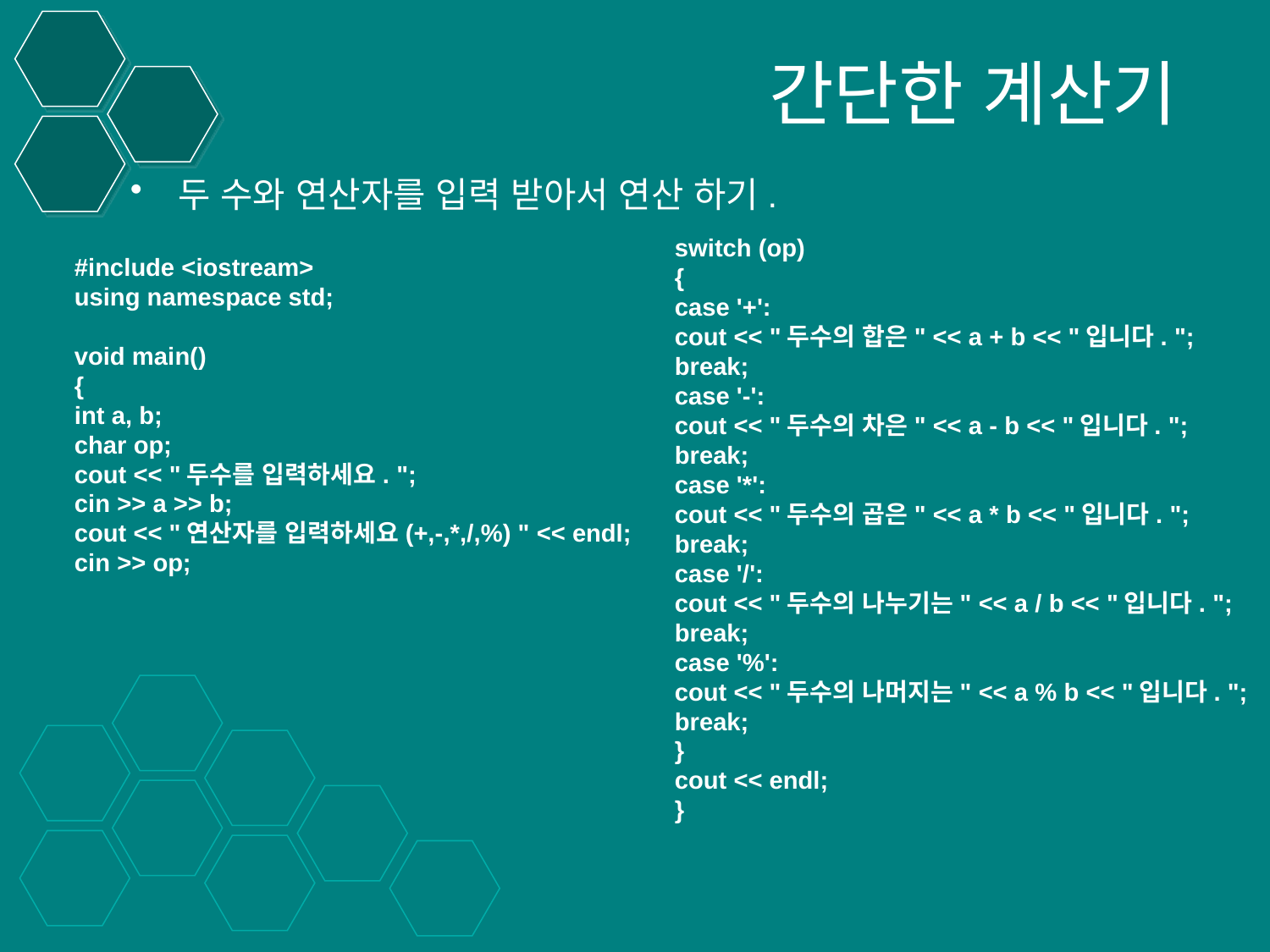

# 간단한 계산기
두 수와 연산자를 입력 받아서 연산 하기.

switch (op)
{
case '+':
cout << "두수의 합은" << a + b << "입니다. ";
break;
case '-':
cout << "두수의 차은" << a - b << "입니다. ";
break;
case '*':
cout << "두수의 곱은" << a * b << "입니다. ";
break;
case '/':
cout << "두수의 나누기는" << a / b << "입니다. ";
break;
case '%':
cout << "두수의 나머지는" << a % b << "입니다. ";
break;
}
cout << endl;
}

#include <iostream>
using namespace std;

void main()
{
int a, b;
char op;
cout << "두수를 입력하세요. ";
cin >> a >> b;
cout << "연산자를 입력하세요(+,-,*,/,%) " << endl;
cin >> op;